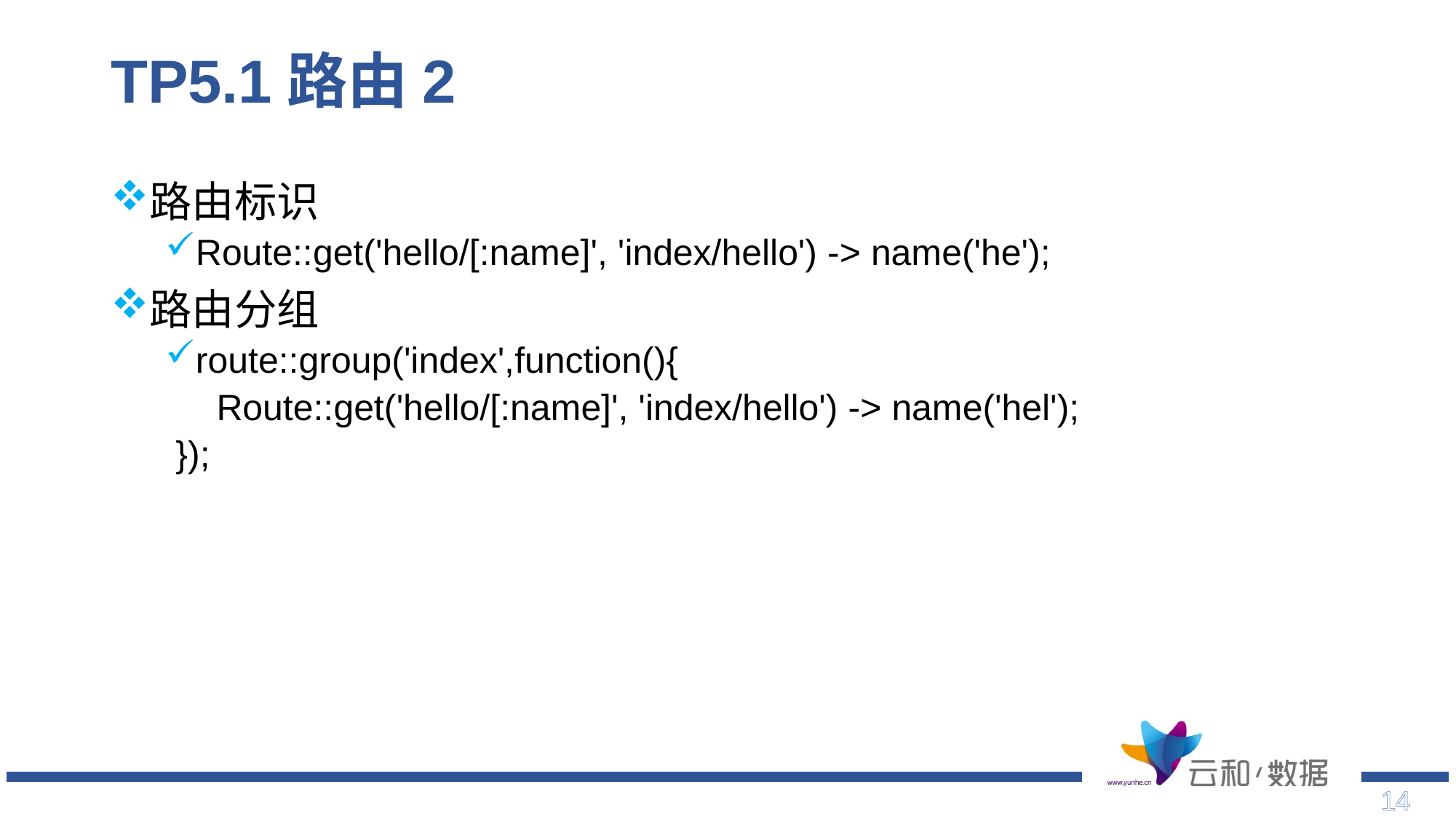

# TP5.1路由2
路由标识
Route::get('hello/[:name]', 'index/hello') -> name('he');
路由分组
route::group('index',function(){
     Route::get('hello/[:name]', 'index/hello') -> name('hel');
 });